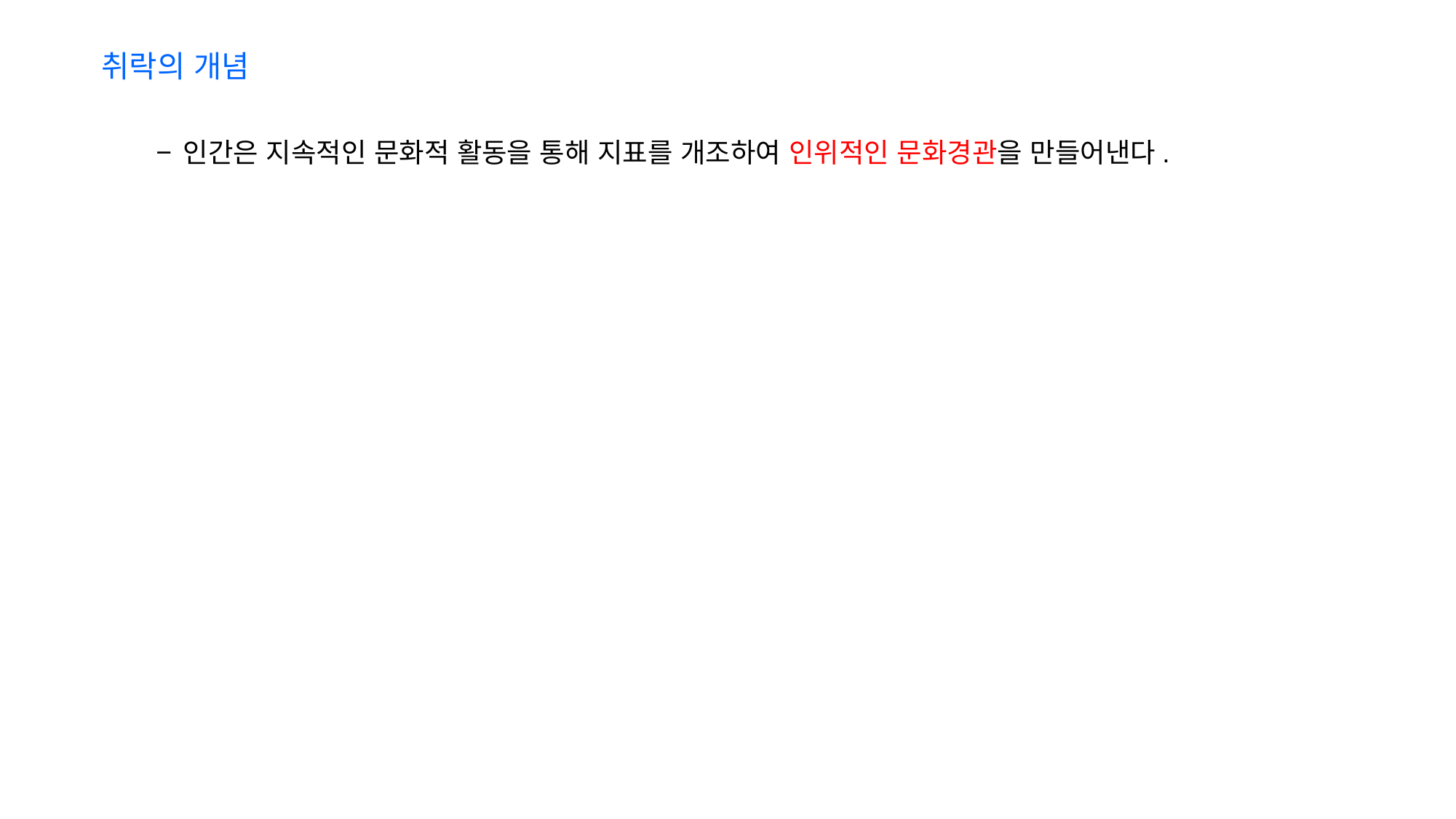

취락의 개념

인간은 지속적인 문화적 활동을 통해 지표를 개조하여 인위적인 문화경관을 만들어낸다.